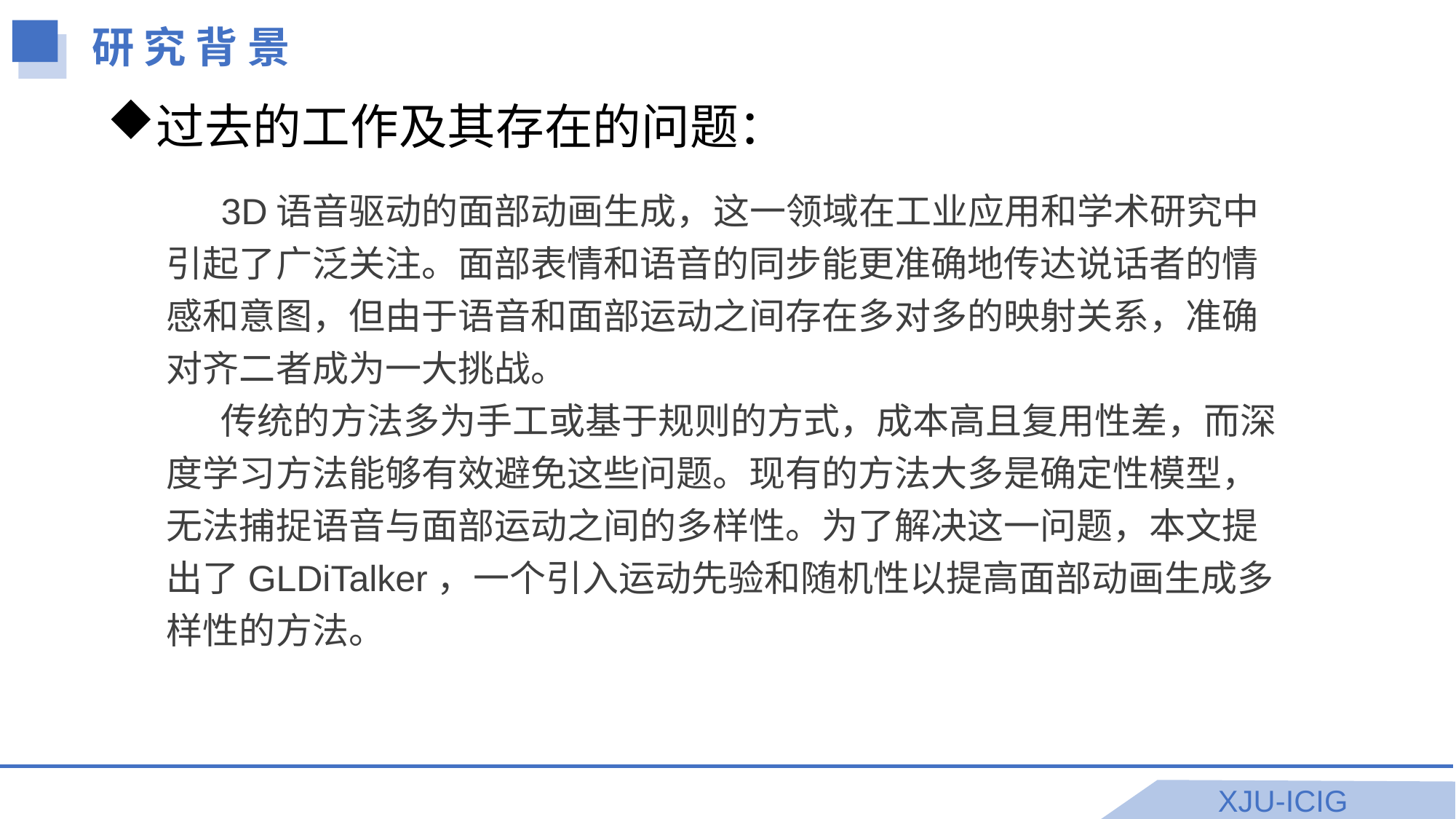

研 究 背 景

过去的工作及其存在的问题：
3D语音驱动的面部动画生成，这一领域在工业应用和学术研究中引起了广泛关注。面部表情和语音的同步能更准确地传达说话者的情感和意图，但由于语音和面部运动之间存在多对多的映射关系，准确对齐二者成为一大挑战。
传统的方法多为手工或基于规则的方式，成本高且复用性差，而深度学习方法能够有效避免这些问题。现有的方法大多是确定性模型，无法捕捉语音与面部运动之间的多样性。为了解决这一问题，本文提出了GLDiTalker，一个引入运动先验和随机性以提高面部动画生成多样性的方法。
XJU-ICIG